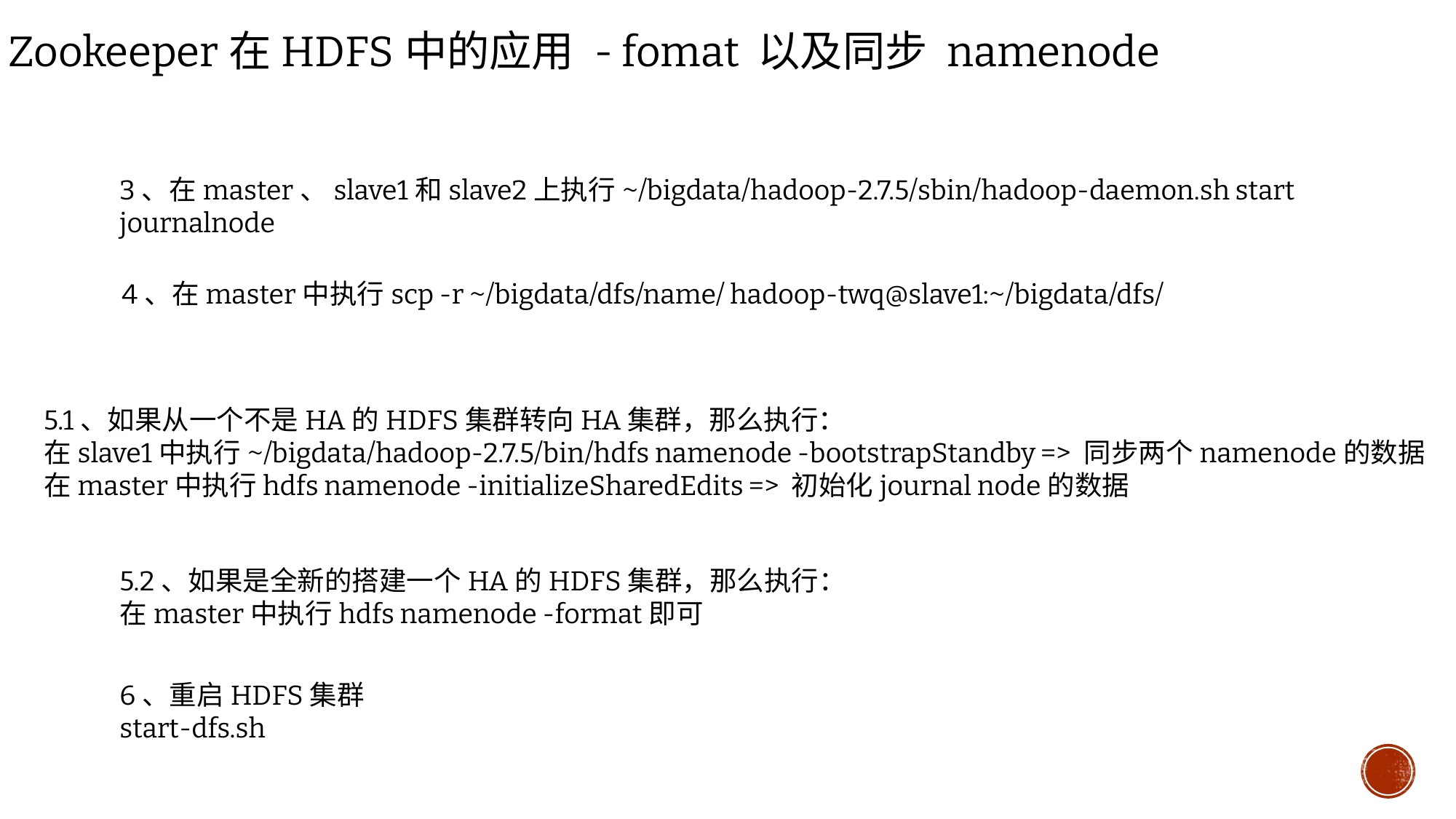

Zookeeper在HDFS中的应用 - fomat 以及同步 namenode
3、在master、slave1和slave2上执行~/bigdata/hadoop-2.7.5/sbin/hadoop-daemon.sh start journalnode
4、在master中执行scp -r ~/bigdata/dfs/name/ hadoop-twq@slave1:~/bigdata/dfs/
5.1、如果从一个不是HA的HDFS集群转向HA集群，那么执行：
在slave1中执行~/bigdata/hadoop-2.7.5/bin/hdfs namenode -bootstrapStandby => 同步两个namenode的数据
在master中执行hdfs namenode -initializeSharedEdits => 初始化journal node的数据
5.2、如果是全新的搭建一个HA的HDFS集群，那么执行：
在master中执行hdfs namenode -format即可
6、重启HDFS集群
start-dfs.sh